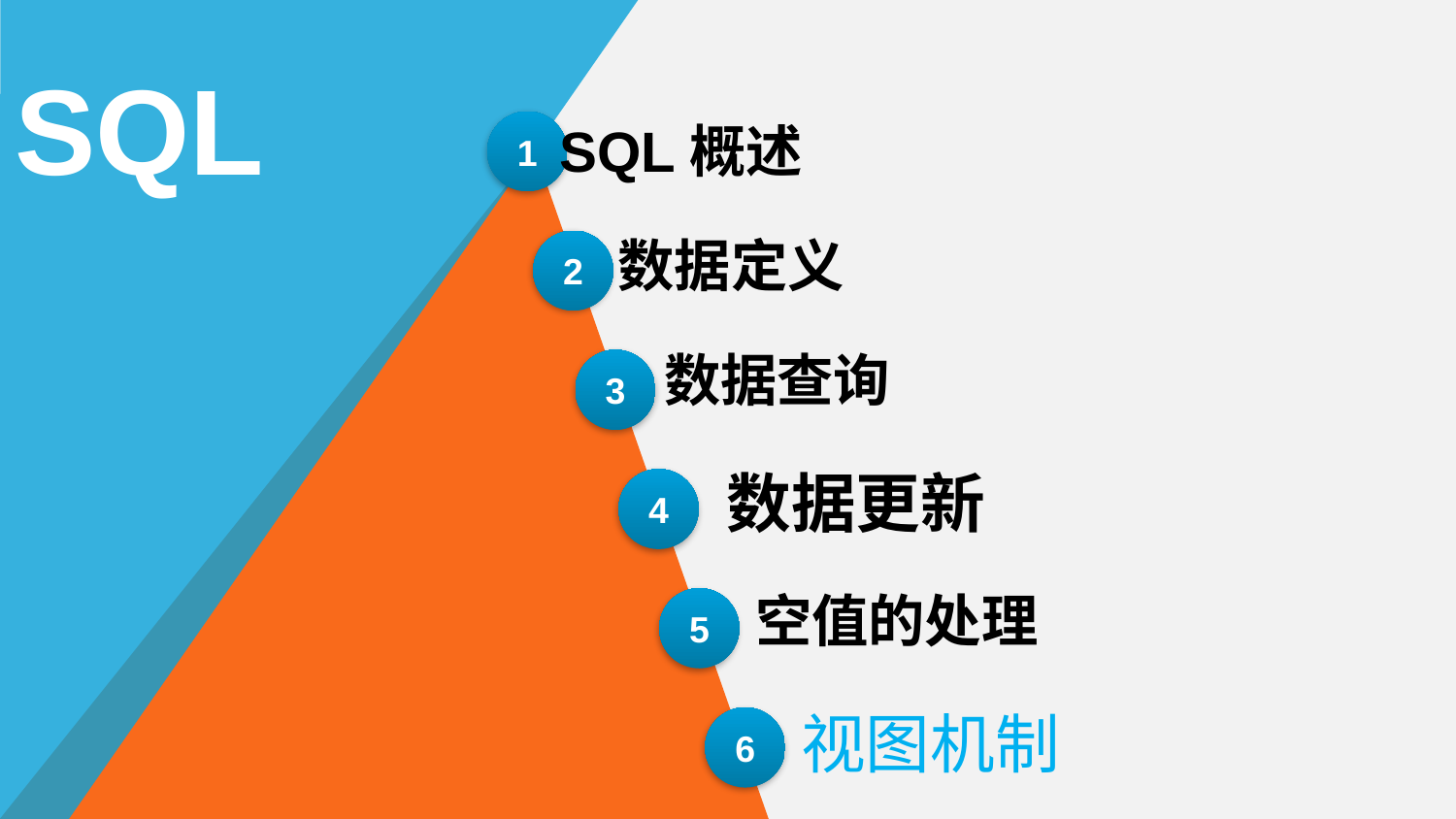

SQL
SQL概述
1
数据定义
2
数据查询
3
数据更新
4
空值的处理
5
视图机制
6